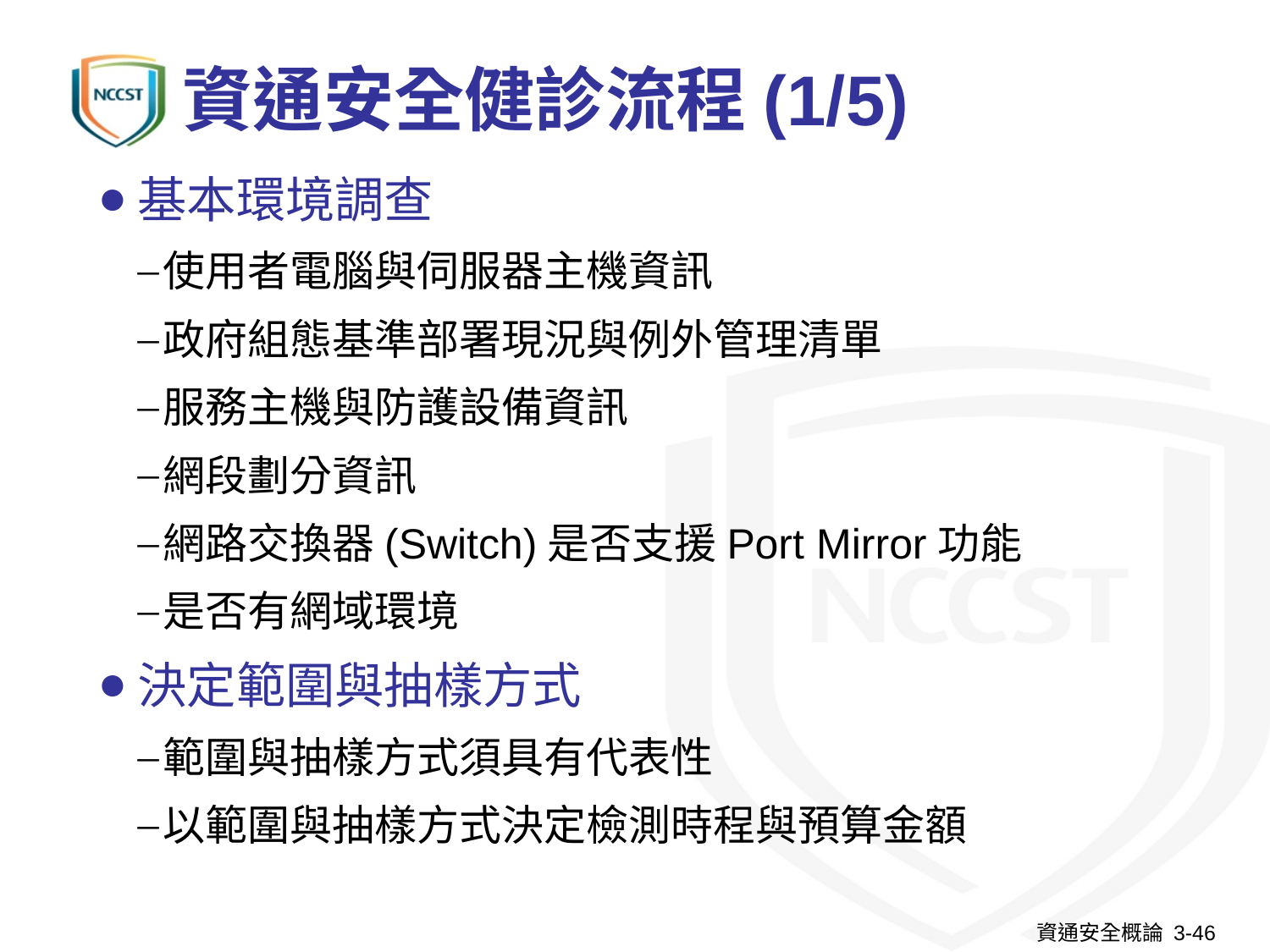

# 資通安全健診流程(1/5)
基本環境調查
使用者電腦與伺服器主機資訊
政府組態基準部署現況與例外管理清單
服務主機與防護設備資訊
網段劃分資訊
網路交換器(Switch)是否支援Port Mirror功能
是否有網域環境
決定範圍與抽樣方式
範圍與抽樣方式須具有代表性
以範圍與抽樣方式決定檢測時程與預算金額